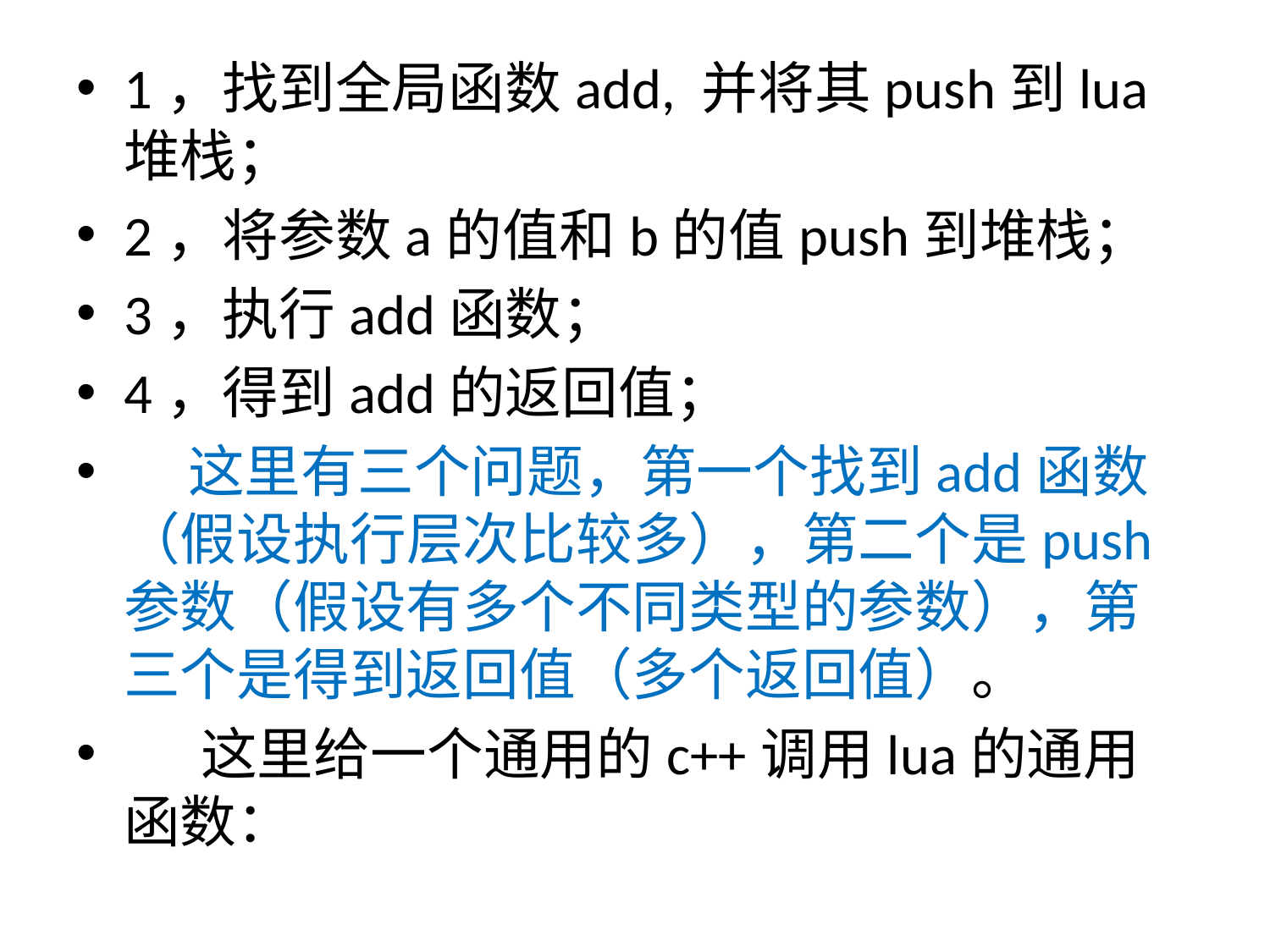

1，找到全局函数add, 并将其push到lua堆栈；
2，将参数a的值和b的值push到堆栈；
3，执行add函数；
4，得到add的返回值；
    这里有三个问题，第一个找到add函数（假设执行层次比较多），第二个是push参数（假设有多个不同类型的参数），第三个是得到返回值（多个返回值）。
     这里给一个通用的c++调用lua的通用函数：